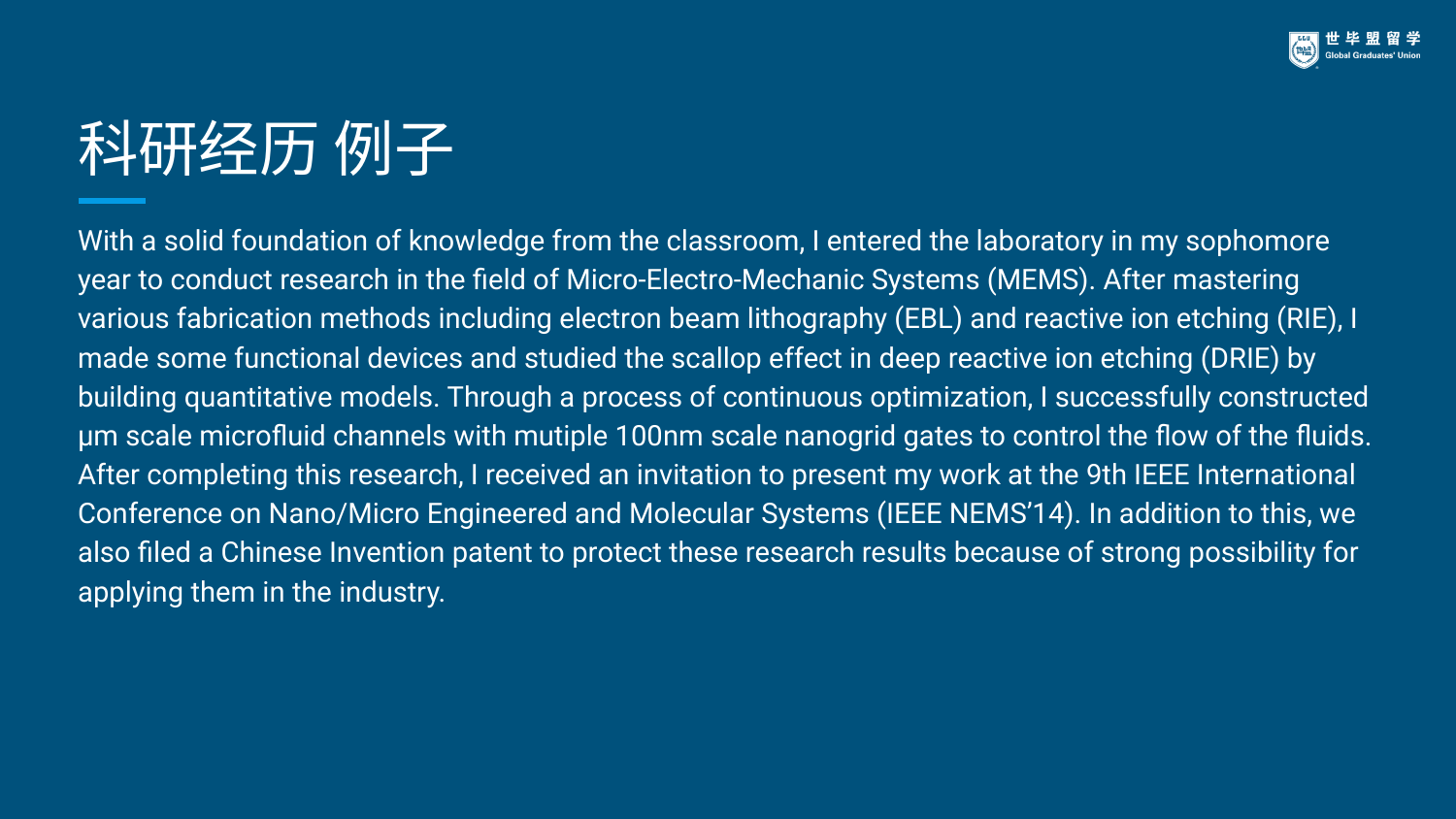

# 科研经历 例子
With a solid foundation of knowledge from the classroom, I entered the laboratory in my sophomore year to conduct research in the field of Micro-Electro-Mechanic Systems (MEMS). After mastering various fabrication methods including electron beam lithography (EBL) and reactive ion etching (RIE), I made some functional devices and studied the scallop effect in deep reactive ion etching (DRIE) by building quantitative models. Through a process of continuous optimization, I successfully constructed µm scale microfluid channels with mutiple 100nm scale nanogrid gates to control the flow of the fluids. After completing this research, I received an invitation to present my work at the 9th IEEE International Conference on Nano/Micro Engineered and Molecular Systems (IEEE NEMS’14). In addition to this, we also filed a Chinese Invention patent to protect these research results because of strong possibility for applying them in the industry.